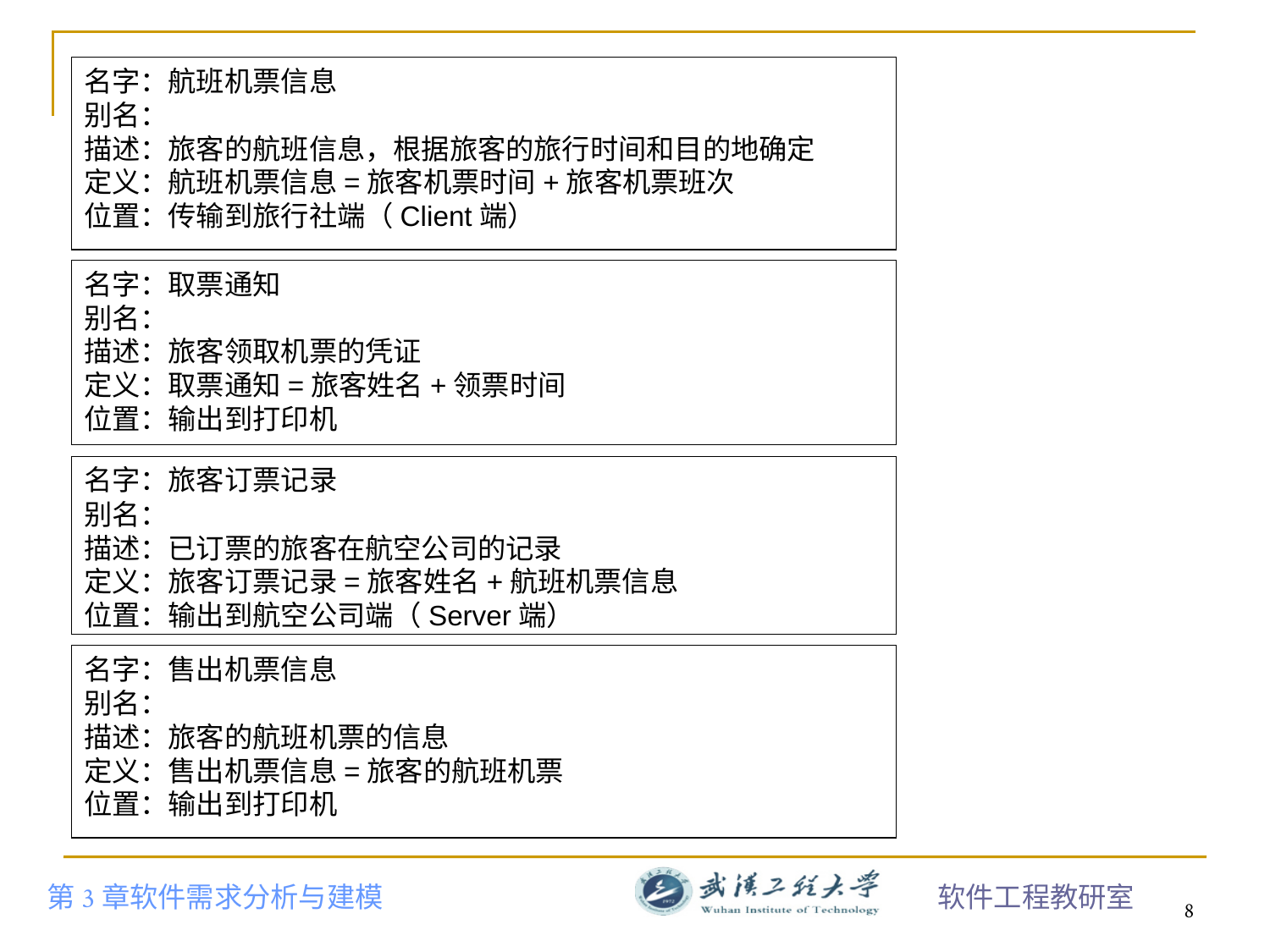

名字：航班机票信息
别名：
描述：旅客的航班信息，根据旅客的旅行时间和目的地确定
定义：航班机票信息=旅客机票时间+旅客机票班次
位置：传输到旅行社端（Client端）

名字：取票通知
别名：
描述：旅客领取机票的凭证
定义：取票通知=旅客姓名+领票时间
位置：输出到打印机

名字：旅客订票记录
别名：
描述：已订票的旅客在航空公司的记录
定义：旅客订票记录=旅客姓名+航班机票信息
位置：输出到航空公司端（Server端）

名字：售出机票信息
别名：
描述：旅客的航班机票的信息
定义：售出机票信息=旅客的航班机票
位置：输出到打印机